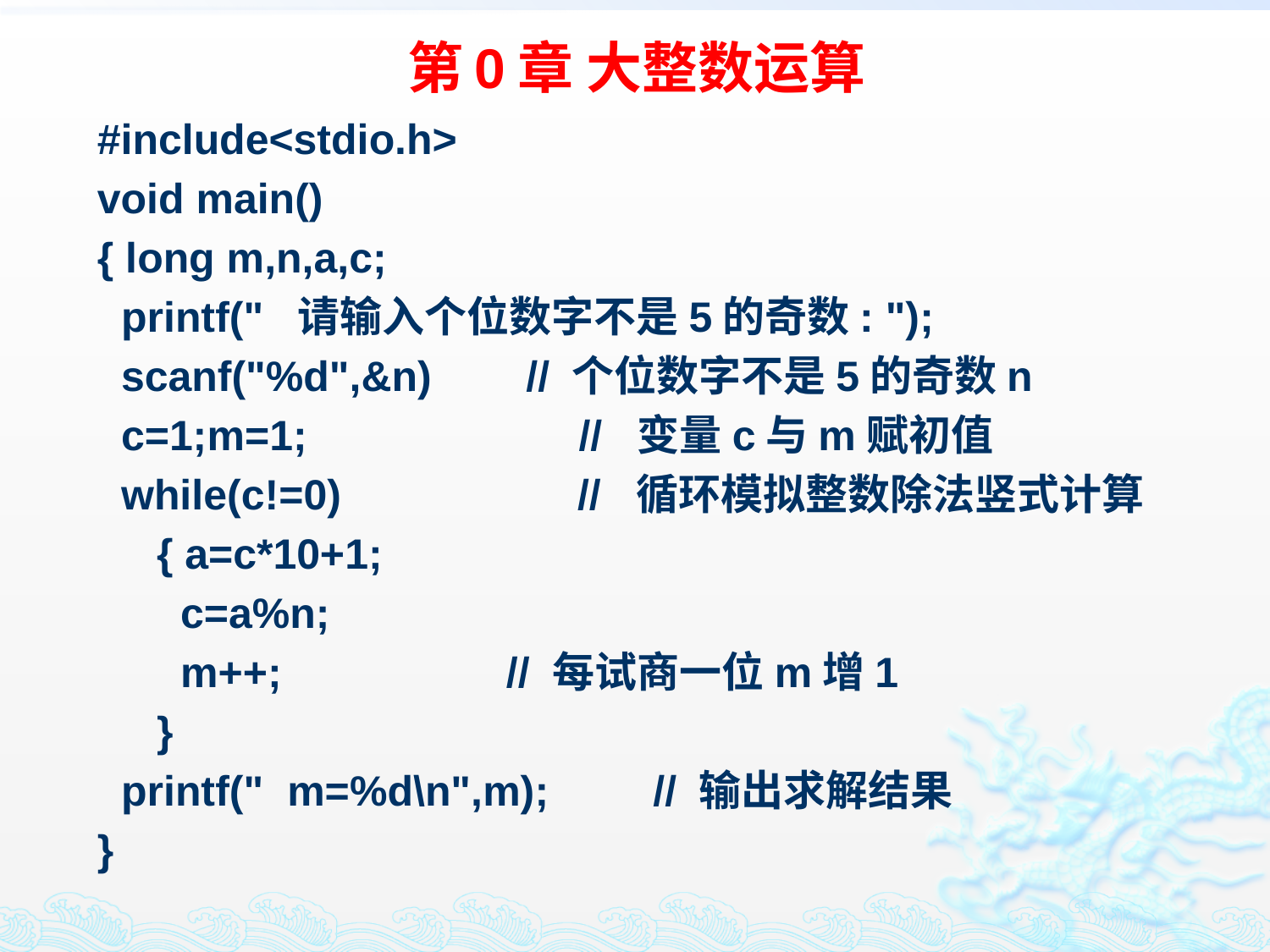

# 第0章 大整数运算
#include<stdio.h>
void main()
{ long m,n,a,c;
  printf("  请输入个位数字不是5的奇数: ");
  scanf("%d",&n)	// 个位数字不是5的奇数n
  c=1;m=1;                       //  变量c与m赋初值
  while(c!=0)                    //  循环模拟整数除法竖式计算
     { a=c*10+1;
       c=a%n;
       m++;                   // 每试商一位m增1
     }
  printf("  m=%d\n",m);      	// 输出求解结果
}